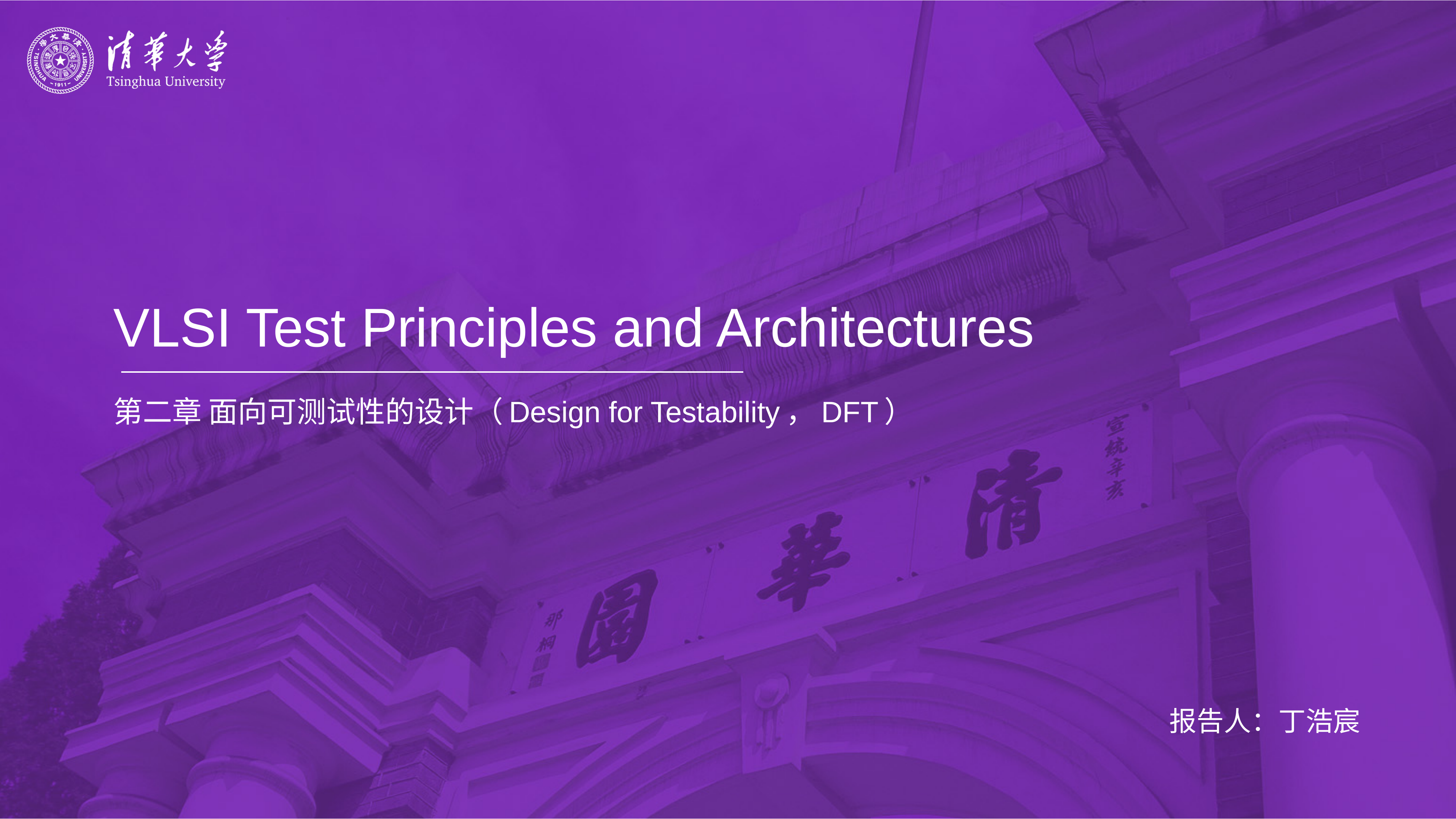

# VLSI Test Principles and Architectures
第二章 面向可测试性的设计（Design for Testability，DFT）
报告人：丁浩宸